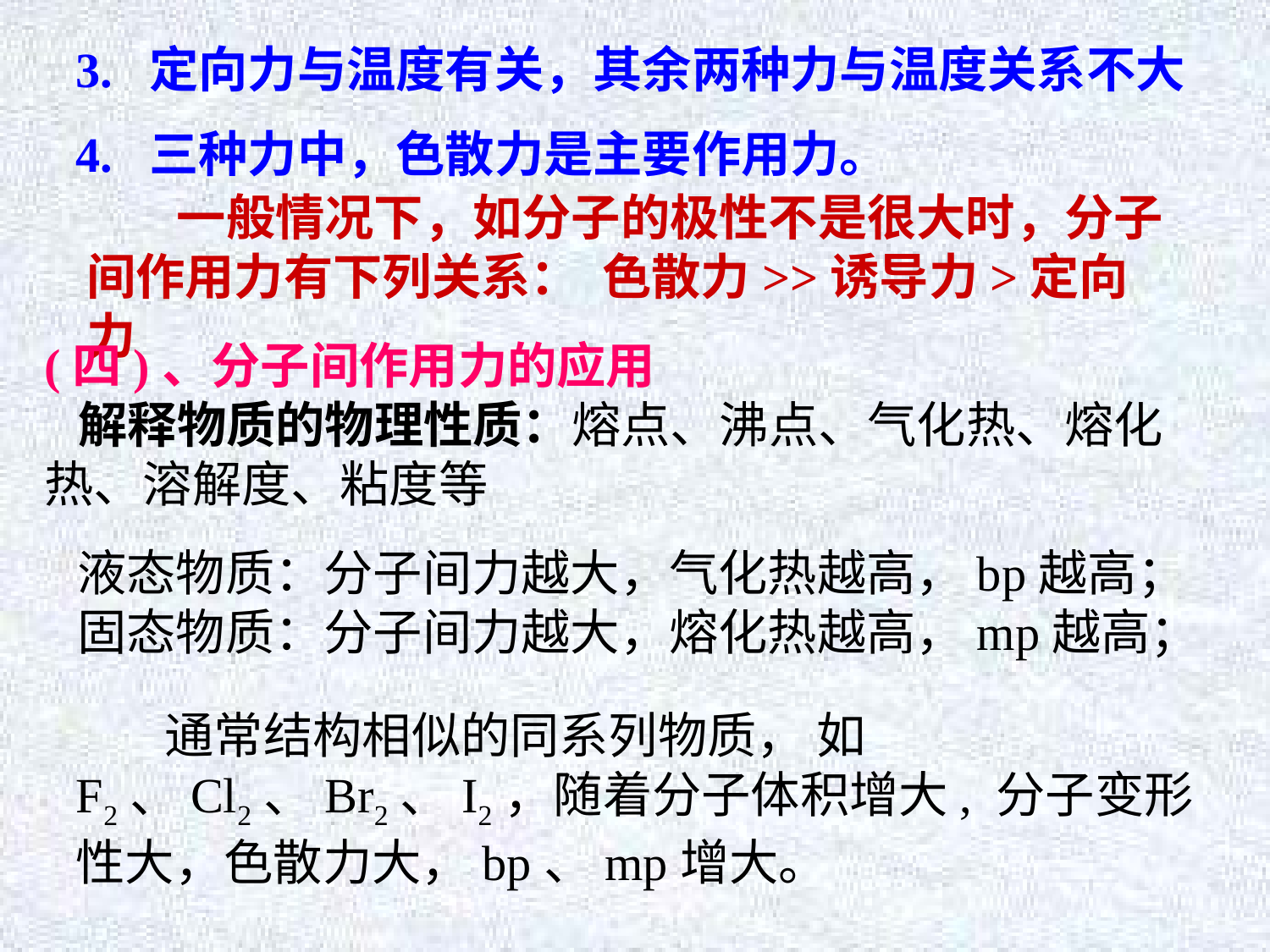

3.  定向力与温度有关，其余两种力与温度关系不大
4.  三种力中，色散力是主要作用力。
       一般情况下，如分子的极性不是很大时，分子间作用力有下列关系：  色散力>>诱导力>定向力
(四)、分子间作用力的应用
  解释物质的物理性质：熔点、沸点、气化热、熔化热、溶解度、粘度等
液态物质：分子间力越大，气化热越高，bp越高；
固态物质：分子间力越大，熔化热越高，mp越高；
       通常结构相似的同系列物质， 如F2、Cl2、Br2、I2，随着分子体积增大, 分子变形性大，色散力大，bp、mp增大。